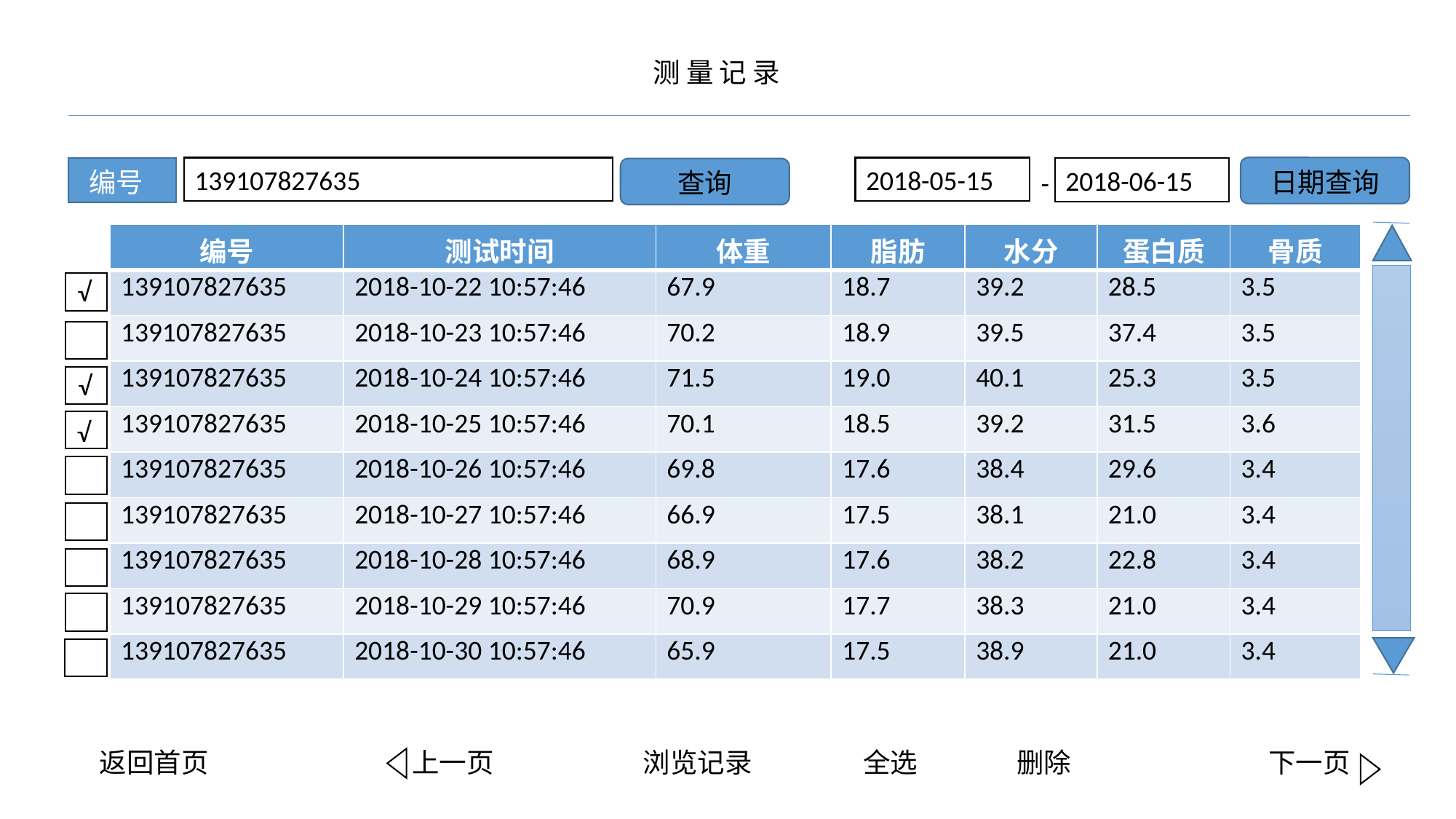

测 量 记 录

139107827635
2018-05-15

2018-06-15

编号
日期查询
-
查询
| 编号 | 测试时间 | 体重 | 脂肪 | 水分 | 蛋白质 | 骨质 |
| --- | --- | --- | --- | --- | --- | --- |
| 139107827635 | 2018-10-22 10:57:46 | 67.9 | 18.7 | 39.2 | 28.5 | 3.5 |
| 139107827635 | 2018-10-23 10:57:46 | 70.2 | 18.9 | 39.5 | 37.4 | 3.5 |
| 139107827635 | 2018-10-24 10:57:46 | 71.5 | 19.0 | 40.1 | 25.3 | 3.5 |
| 139107827635 | 2018-10-25 10:57:46 | 70.1 | 18.5 | 39.2 | 31.5 | 3.6 |
| 139107827635 | 2018-10-26 10:57:46 | 69.8 | 17.6 | 38.4 | 29.6 | 3.4 |
| 139107827635 | 2018-10-27 10:57:46 | 66.9 | 17.5 | 38.1 | 21.0 | 3.4 |
| 139107827635 | 2018-10-28 10:57:46 | 68.9 | 17.6 | 38.2 | 22.8 | 3.4 |
| 139107827635 | 2018-10-29 10:57:46 | 70.9 | 17.7 | 38.3 | 21.0 | 3.4 |
| 139107827635 | 2018-10-30 10:57:46 | 65.9 | 17.5 | 38.9 | 21.0 | 3.4 |

√

√

√

返回首页                                 上一页                        浏览记录                  全选                删除                                下一页